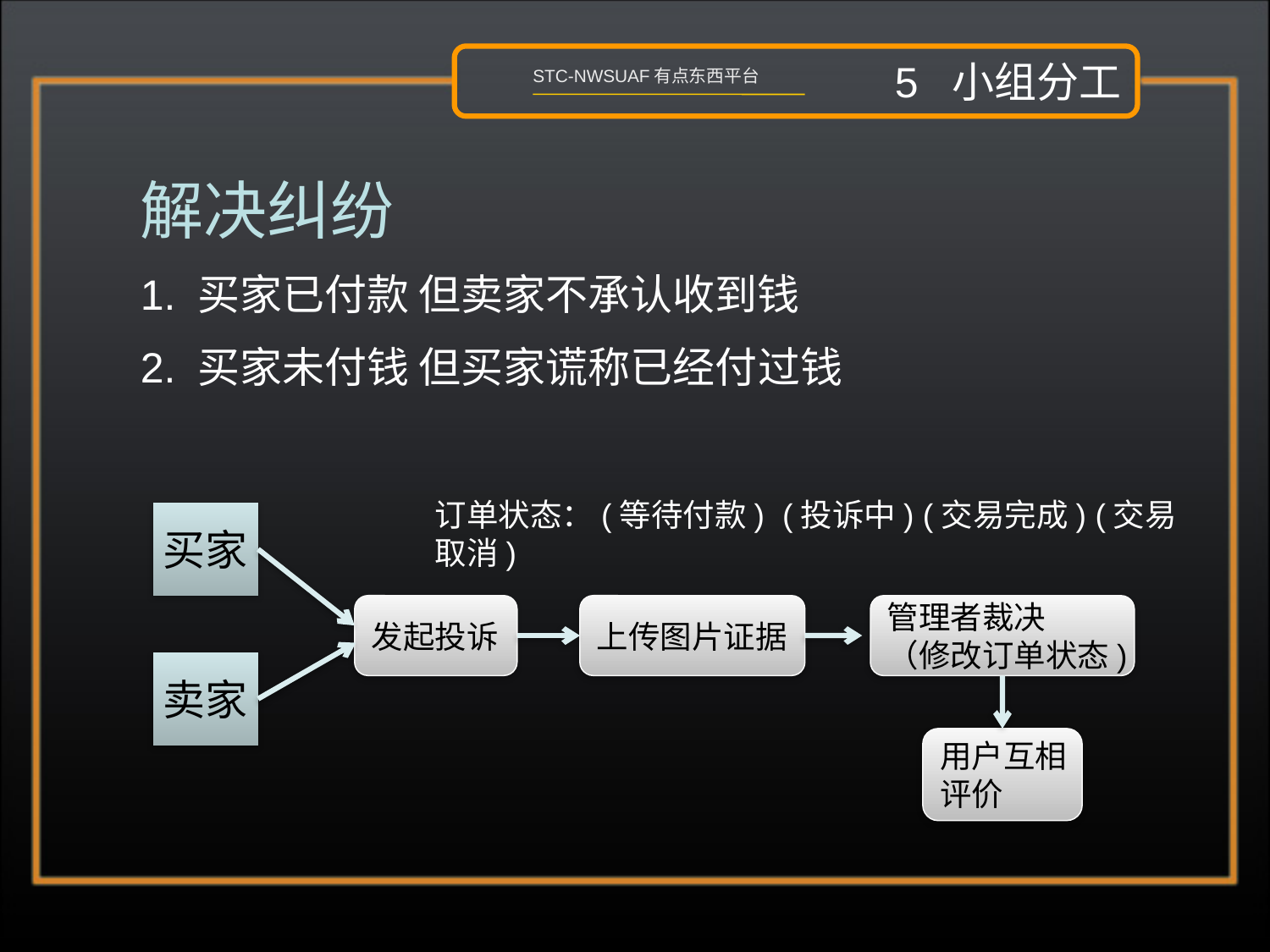

5  小组分工
STC-NWSUAF有点东西平台

解决纠纷
1. 买家已付款 但卖家不承认收到钱
2. 买家未付钱 但买家谎称已经付过钱
订单状态：(等待付款)  (投诉中) (交易完成) (交易取消)
买家
发起投诉
上传图片证据
管理者裁决
（修改订单状态)
卖家
用户互相
评价